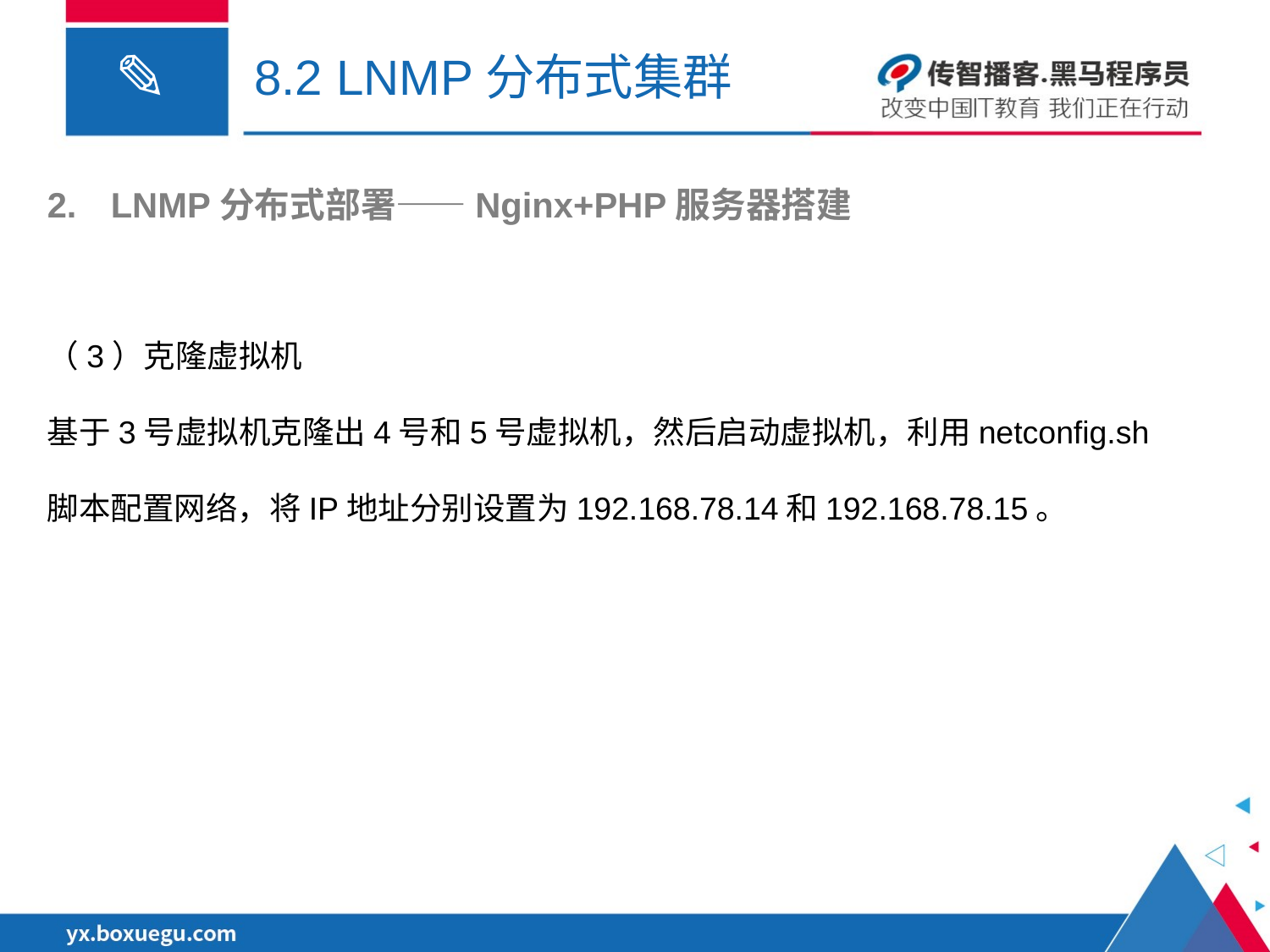

# 8.2 LNMP分布式集群
LNMP分布式部署——Nginx+PHP服务器搭建
（3）克隆虚拟机
基于3号虚拟机克隆出4号和5号虚拟机，然后启动虚拟机，利用netconfig.sh脚本配置网络，将IP地址分别设置为192.168.78.14和192.168.78.15。